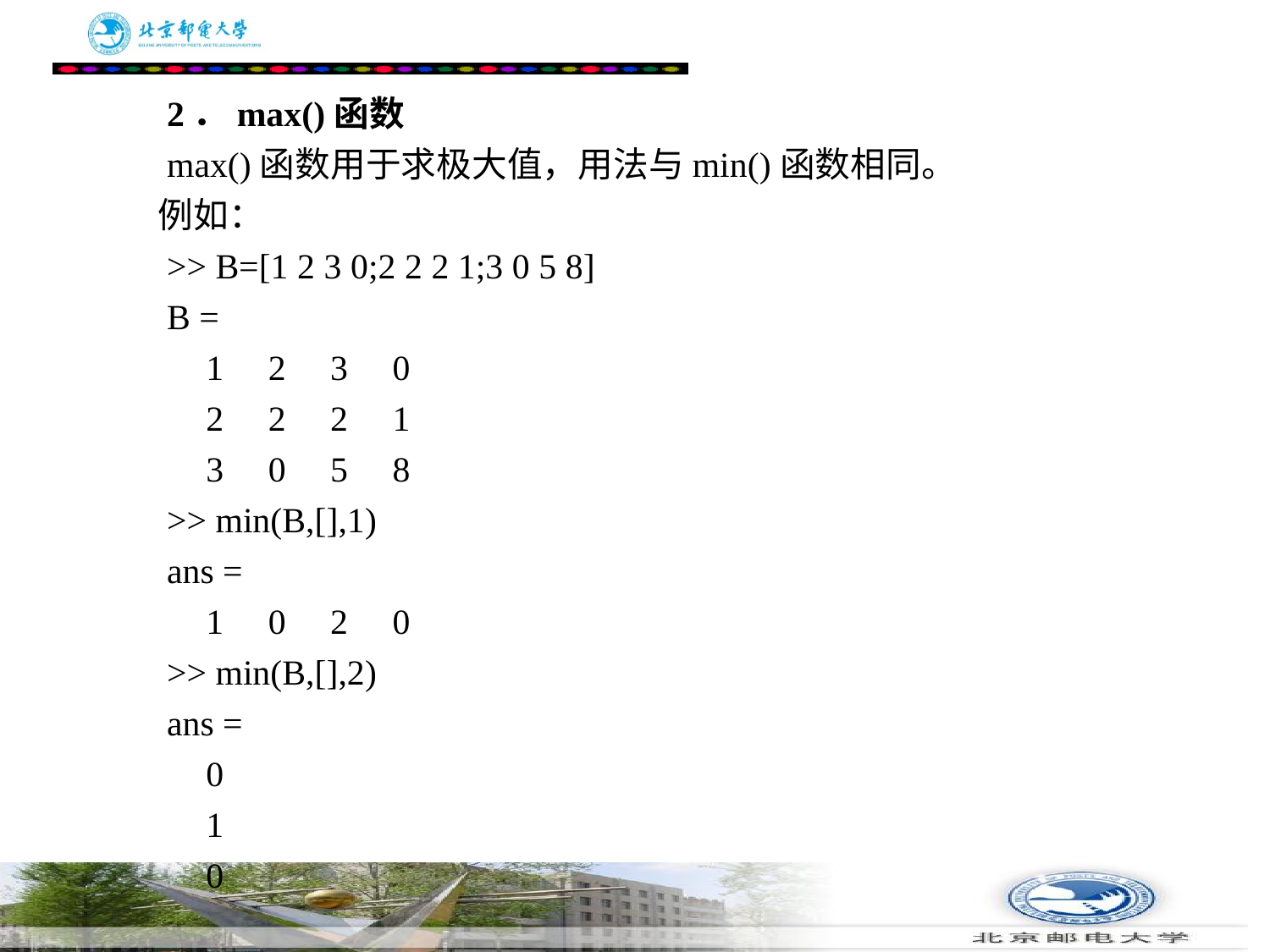

# 2．max()函数 　　max()函数用于求极大值，用法与min()函数相同。 　　例如： 　　>> B=[1 2 3 0;2 2 2 1;3 0 5 8] 　　B = 　　     1     2     3     0 　　     2     2     2     1 　　     3     0     5     8 　　>> min(B,[],1) 　　ans = 　　     1     0     2     0 　　>> min(B,[],2) 　　ans = 　　     0 　　     1 　　     0